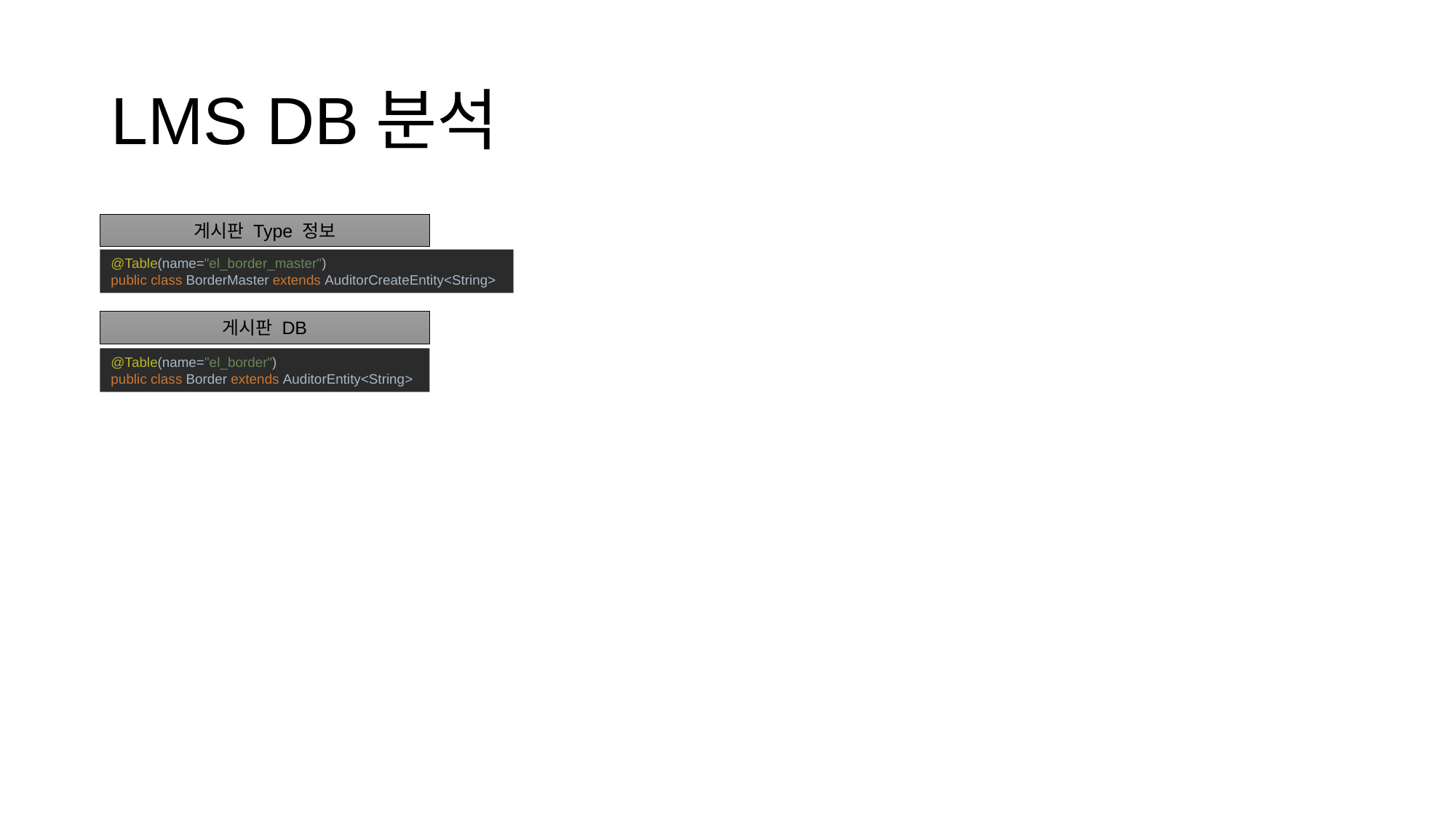

# LMS DB분석
게시판 Type 정보
@Table(name="el_border_master")
public class BorderMaster extends AuditorCreateEntity<String>
게시판 DB
@Table(name="el_border")
public class Border extends AuditorEntity<String>